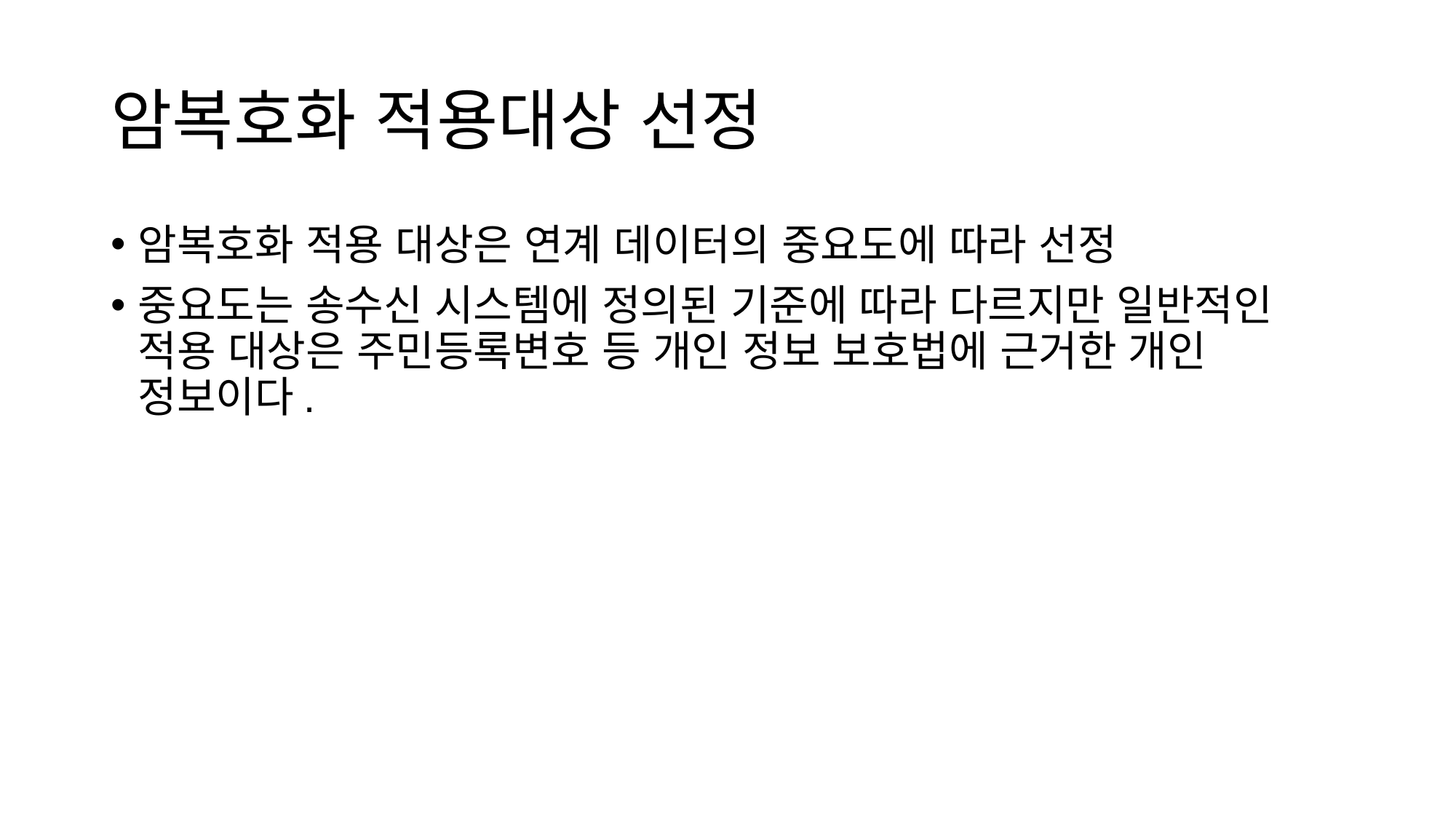

# 암복호화 적용대상 선정
암복호화 적용 대상은 연계 데이터의 중요도에 따라 선정
중요도는 송수신 시스템에 정의된 기준에 따라 다르지만 일반적인 적용 대상은 주민등록변호 등 개인 정보 보호법에 근거한 개인 정보이다.